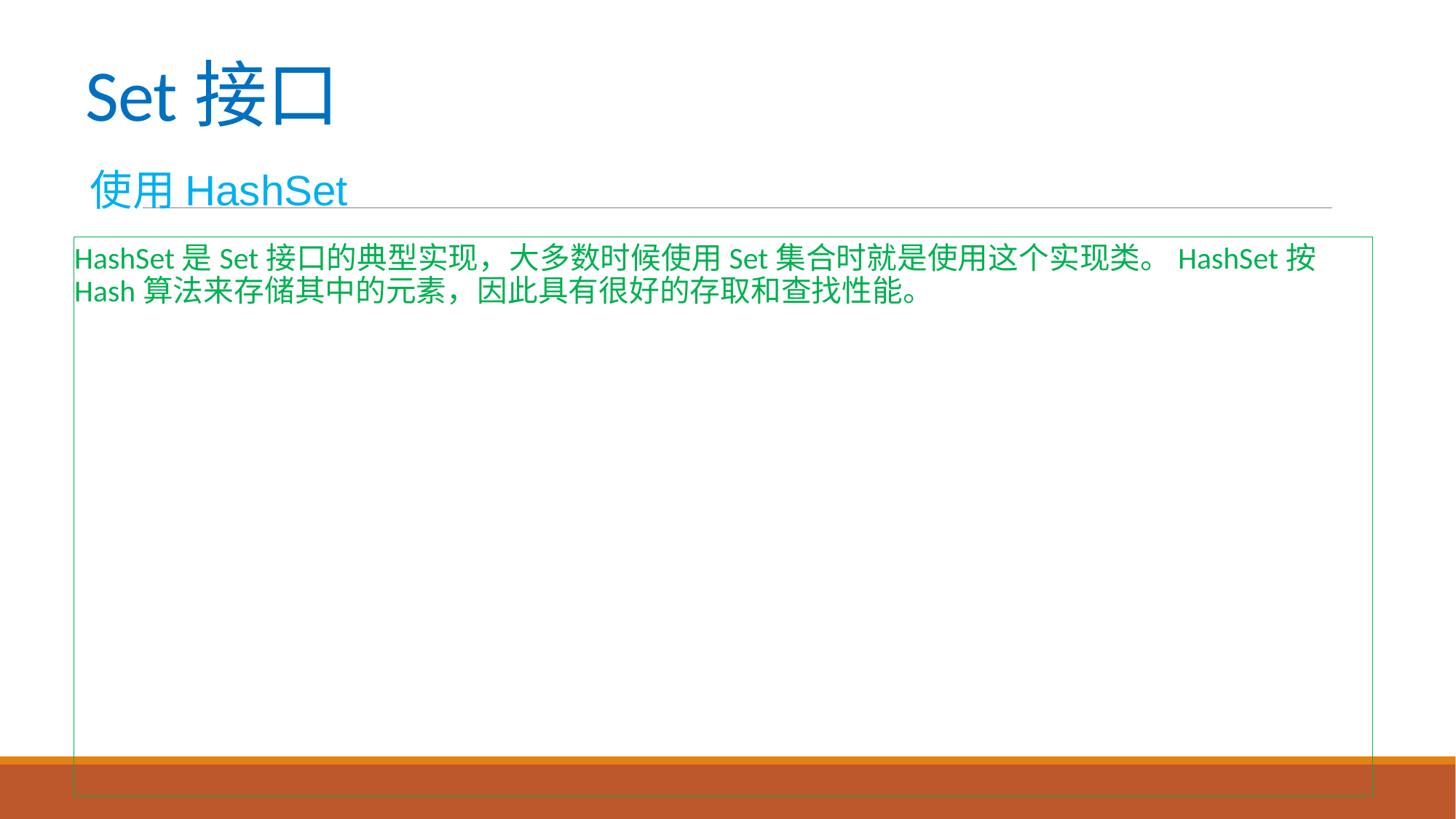

# Set接口
使用HashSet
HashSet是Set接口的典型实现，大多数时候使用Set集合时就是使用这个实现类。HashSet按Hash算法来存储其中的元素，因此具有很好的存取和查找性能。